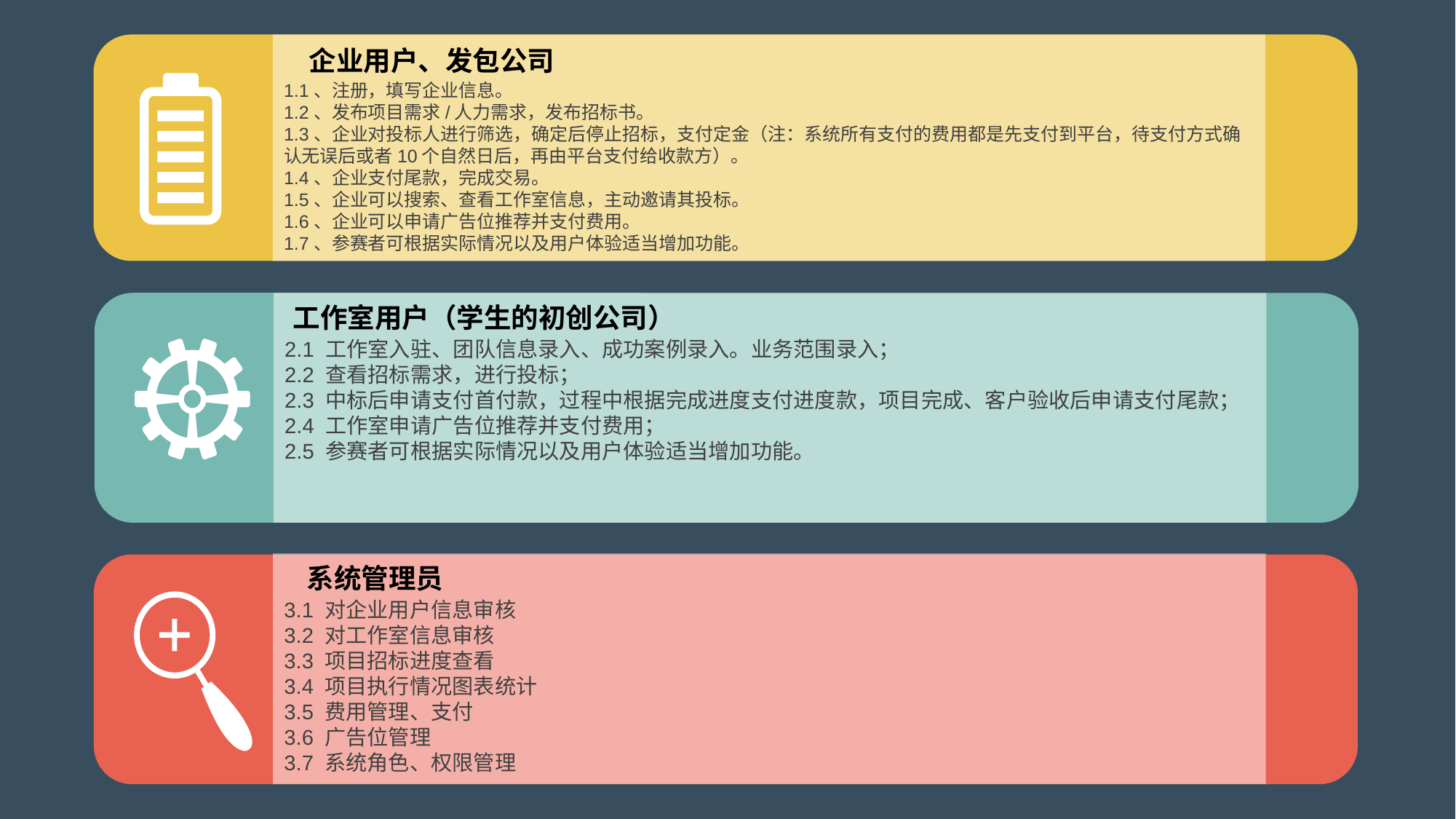

企业用户、发包公司

1.1、注册，填写企业信息。
1.2、发布项目需求/人力需求，发布招标书。
1.3、企业对投标人进行筛选，确定后停止招标，支付定金（注：系统所有支付的费用都是先支付到平台，待支付方式确认无误后或者10个自然日后，再由平台支付给收款方）。
1.4、企业支付尾款，完成交易。
1.5、企业可以搜索、查看工作室信息，主动邀请其投标。
1.6、企业可以申请广告位推荐并支付费用。
1.7、参赛者可根据实际情况以及用户体验适当增加功能。
工作室用户（学生的初创公司）

2.1 工作室入驻、团队信息录入、成功案例录入。业务范围录入；
2.2 查看招标需求，进行投标；
2.3 中标后申请支付首付款，过程中根据完成进度支付进度款，项目完成、客户验收后申请支付尾款；
2.4 工作室申请广告位推荐并支付费用；
2.5 参赛者可根据实际情况以及用户体验适当增加功能。

系统管理员

3.1 对企业用户信息审核
3.2 对工作室信息审核
3.3 项目招标进度查看
3.4 项目执行情况图表统计
3.5 费用管理、支付
3.6 广告位管理
3.7 系统角色、权限管理